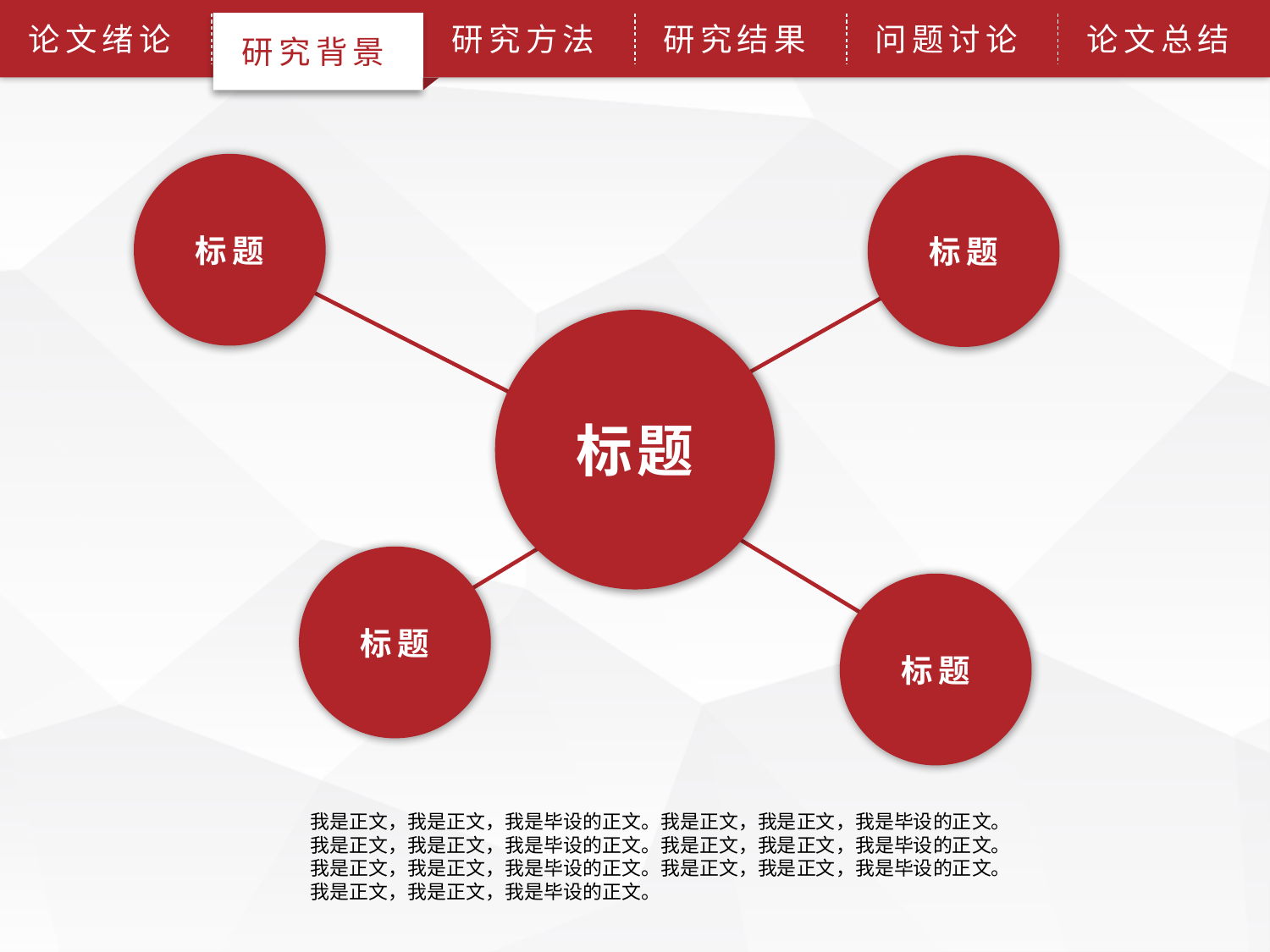

研究背景

论文绪论
研究背景
研究方法
研究结果
问题讨论
论文总结
标题
标题
标题
标题
标题
我是正文，我是正文，我是毕设的正文。我是正文，我是正文，我是毕设的正文。
我是正文，我是正文，我是毕设的正文。我是正文，我是正文，我是毕设的正文。
我是正文，我是正文，我是毕设的正文。我是正文，我是正文，我是毕设的正文。
我是正文，我是正文，我是毕设的正文。